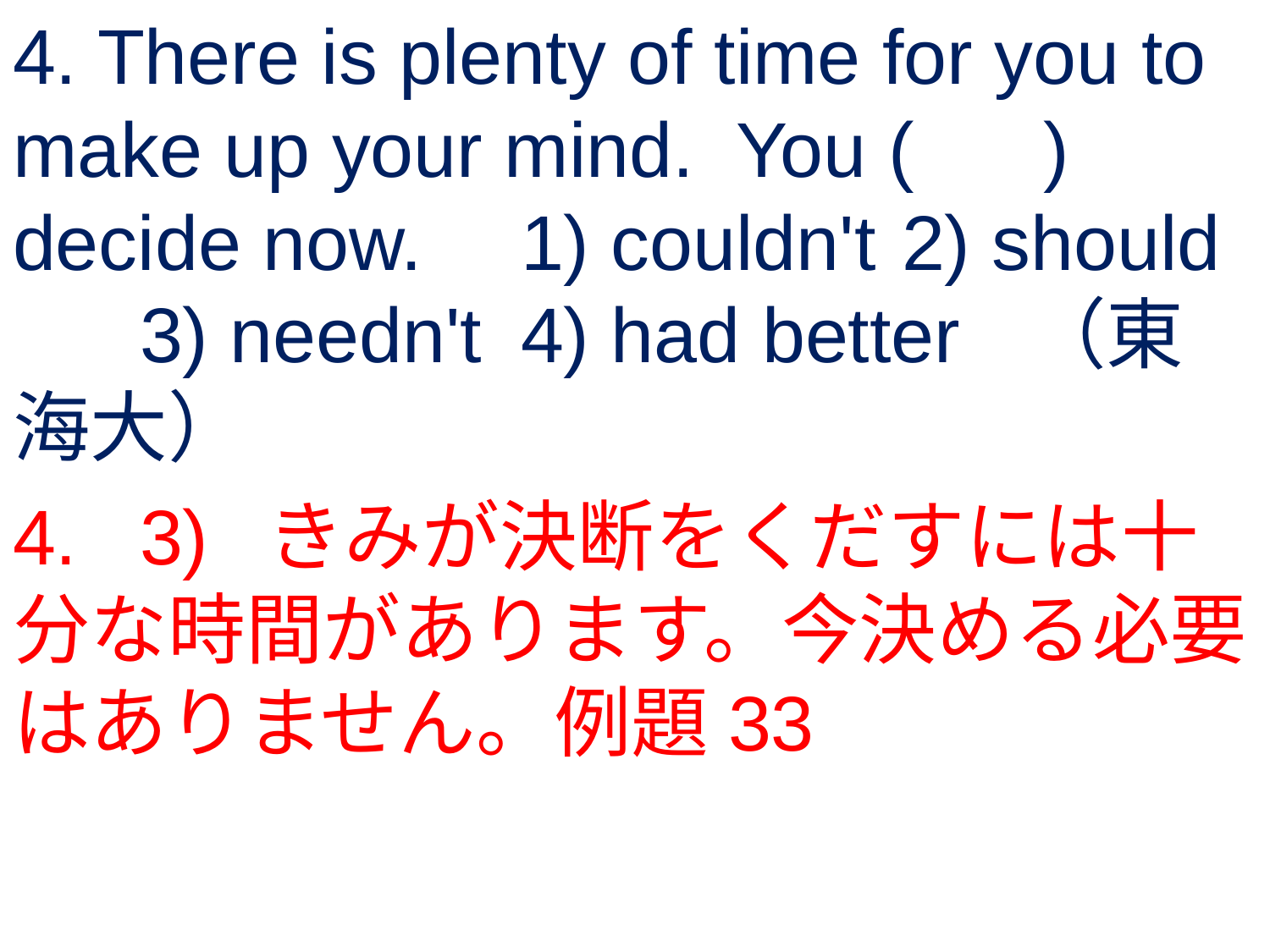

# 4. There is plenty of time for you to make up your mind.  You (      ) decide now.	1) couldn't	2) should	3) needn't	4) had better	（東海大）
4.	3) 	きみが決断をくだすには十分な時間があります。今決める必要はありません。例題33